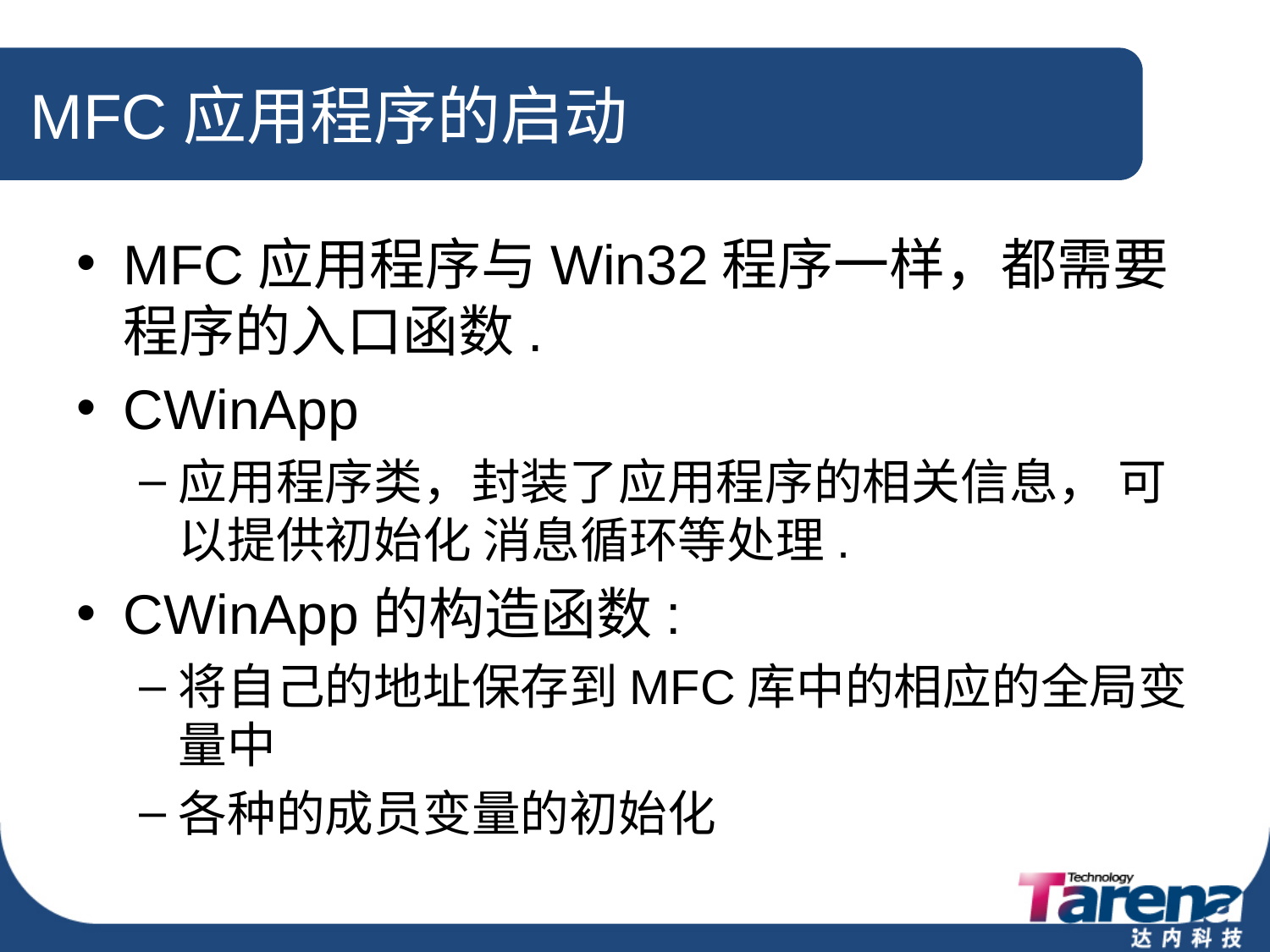

# MFC应用程序的启动
MFC应用程序与Win32程序一样，都需要程序的入口函数.
CWinApp
应用程序类，封装了应用程序的相关信息， 可以提供初始化 消息循环等处理.
CWinApp的构造函数:
将自己的地址保存到MFC库中的相应的全局变量中
各种的成员变量的初始化